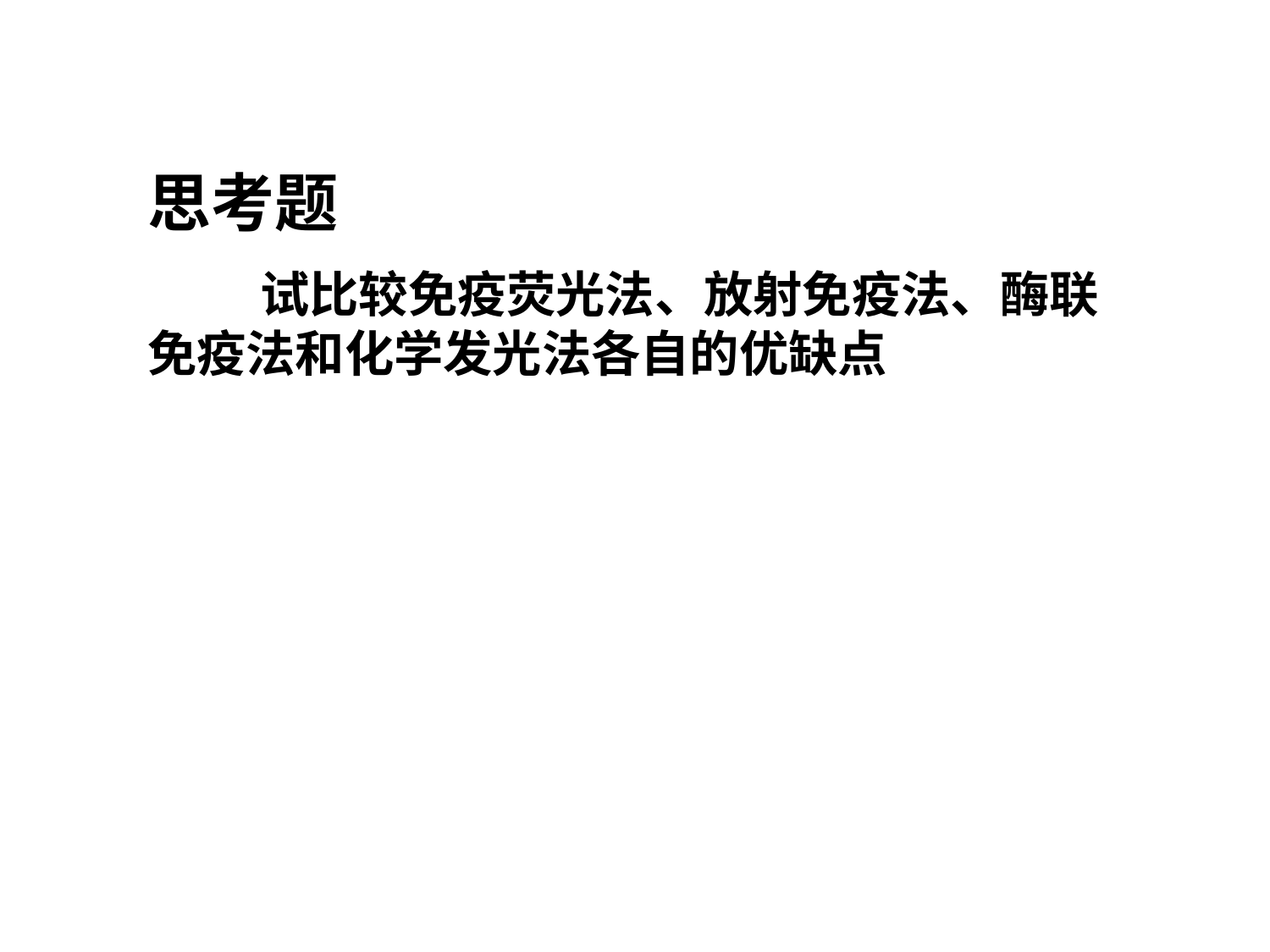

思考题
         试比较免疫荧光法、放射免疫法、酶联免疫法和化学发光法各自的优缺点